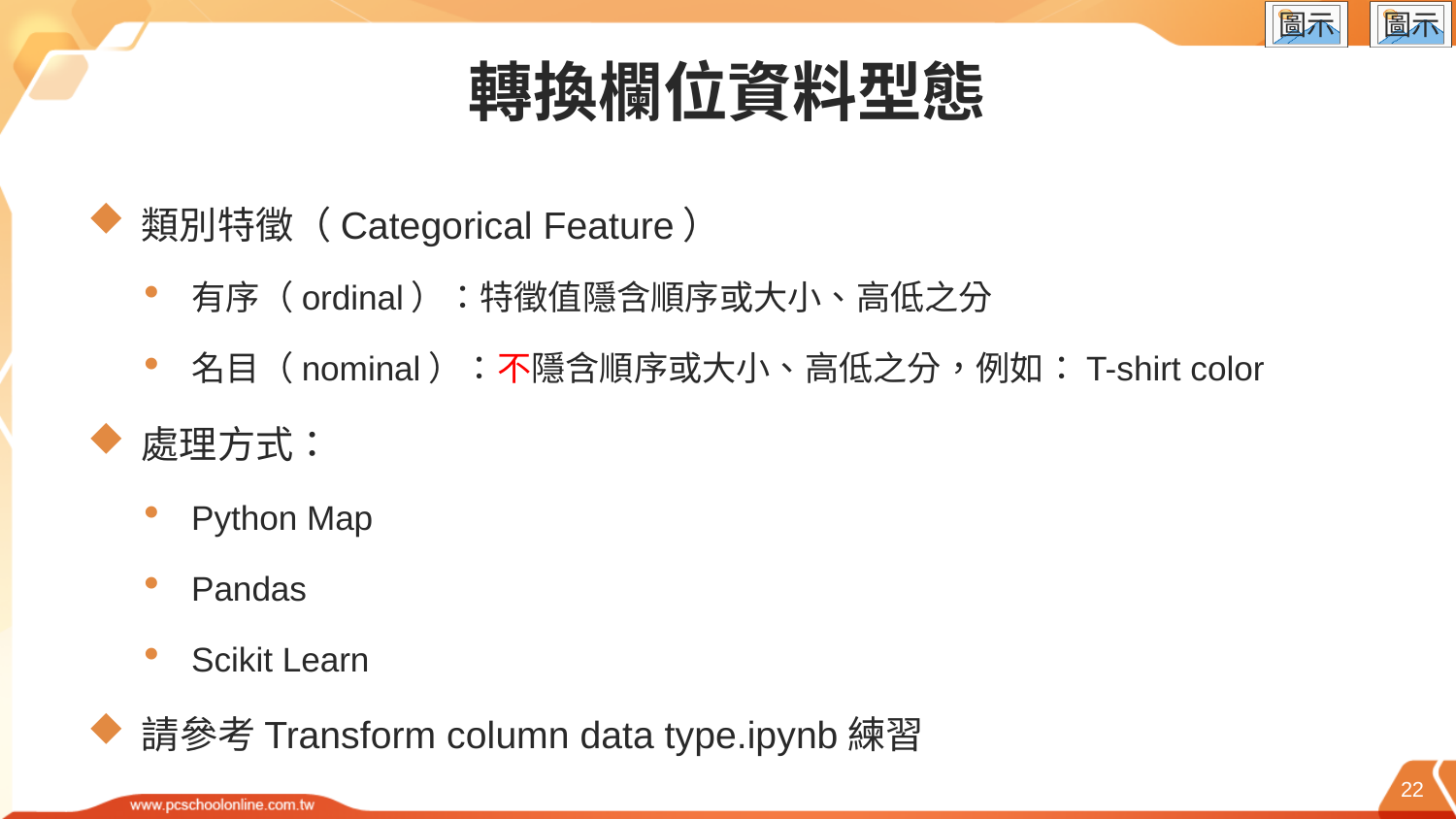

# 轉換欄位資料型態
類別特徵（Categorical Feature）
有序（ordinal）：特徵值隱含順序或大小、高低之分
名目（nominal）：不隱含順序或大小、高低之分，例如：T-shirt color
處理方式：
Python Map
Pandas
Scikit Learn
請參考Transform column data type.ipynb練習
22